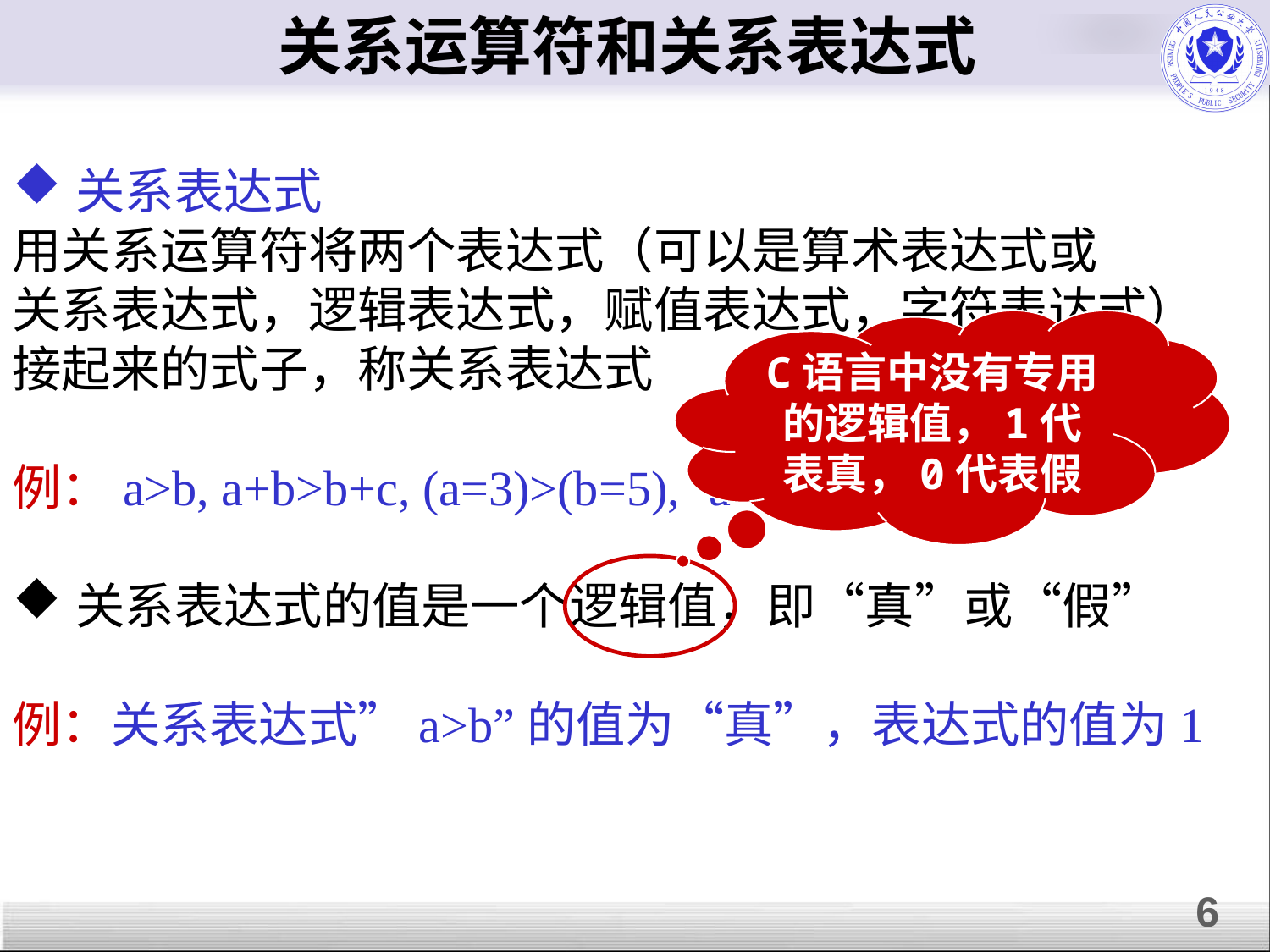

# 关系运算符和关系表达式
关系表达式
用关系运算符将两个表达式（可以是算术表达式或
关系表达式，逻辑表达式，赋值表达式，字符表达式）
接起来的式子，称关系表达式

例：a>b, a+b>b+c, (a=3)>(b=5), ’a’<‘b’, (a>b)>(b<c)

关系表达式的值是一个逻辑值，即“真”或“假”

例：关系表达式”a>b”的值为“真”，表达式的值为1

C语言中没有专用的逻辑值，1代表真，0代表假